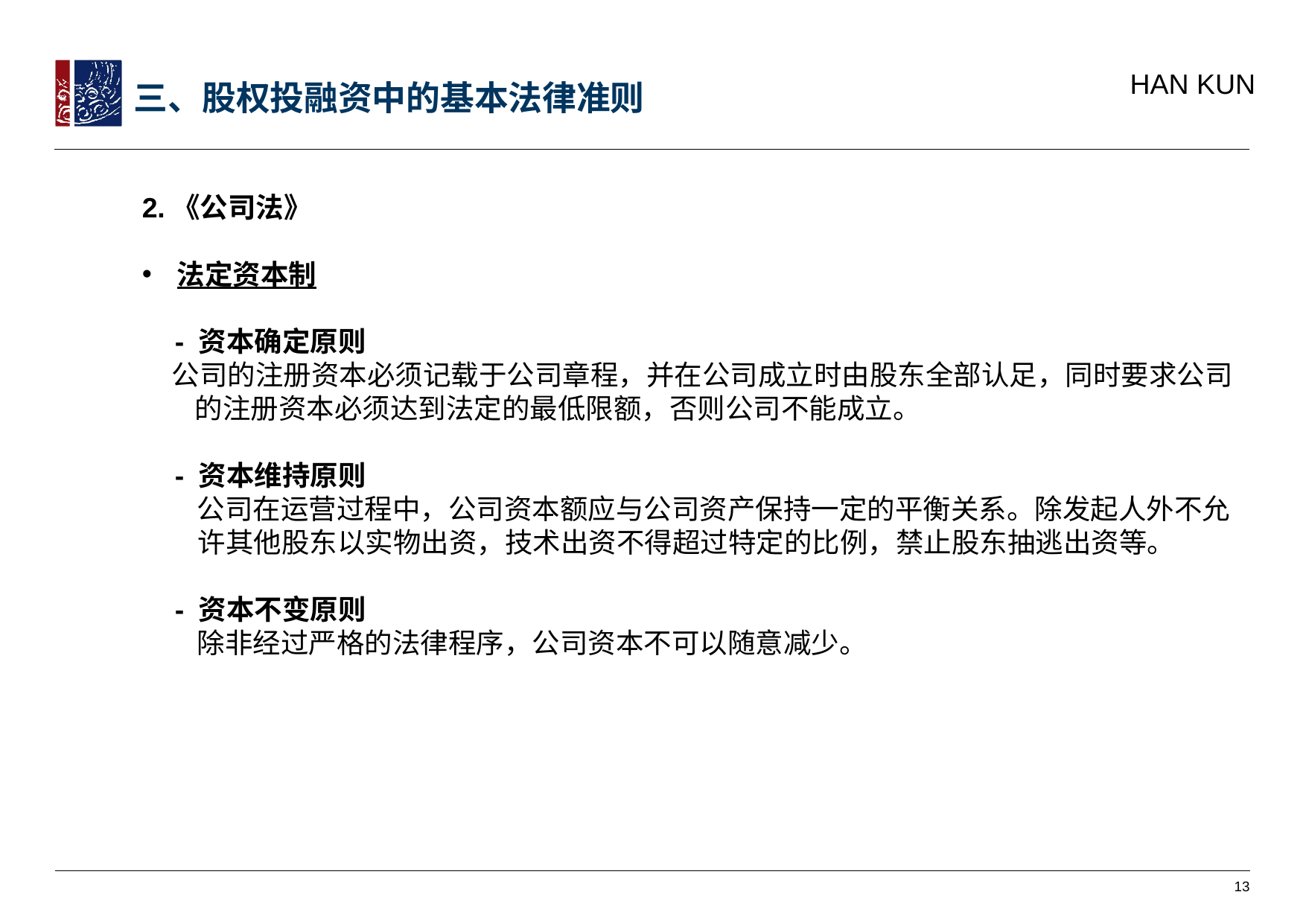

三、股权投融资中的基本法律准则
2.《公司法》

法定资本制

- 资本确定原则
公司的注册资本必须记载于公司章程，并在公司成立时由股东全部认足，同时要求公司的注册资本必须达到法定的最低限额，否则公司不能成立。

- 资本维持原则
公司在运营过程中，公司资本额应与公司资产保持一定的平衡关系。除发起人外不允许其他股东以实物出资，技术出资不得超过特定的比例，禁止股东抽逃出资等。

- 资本不变原则
除非经过严格的法律程序，公司资本不可以随意减少。